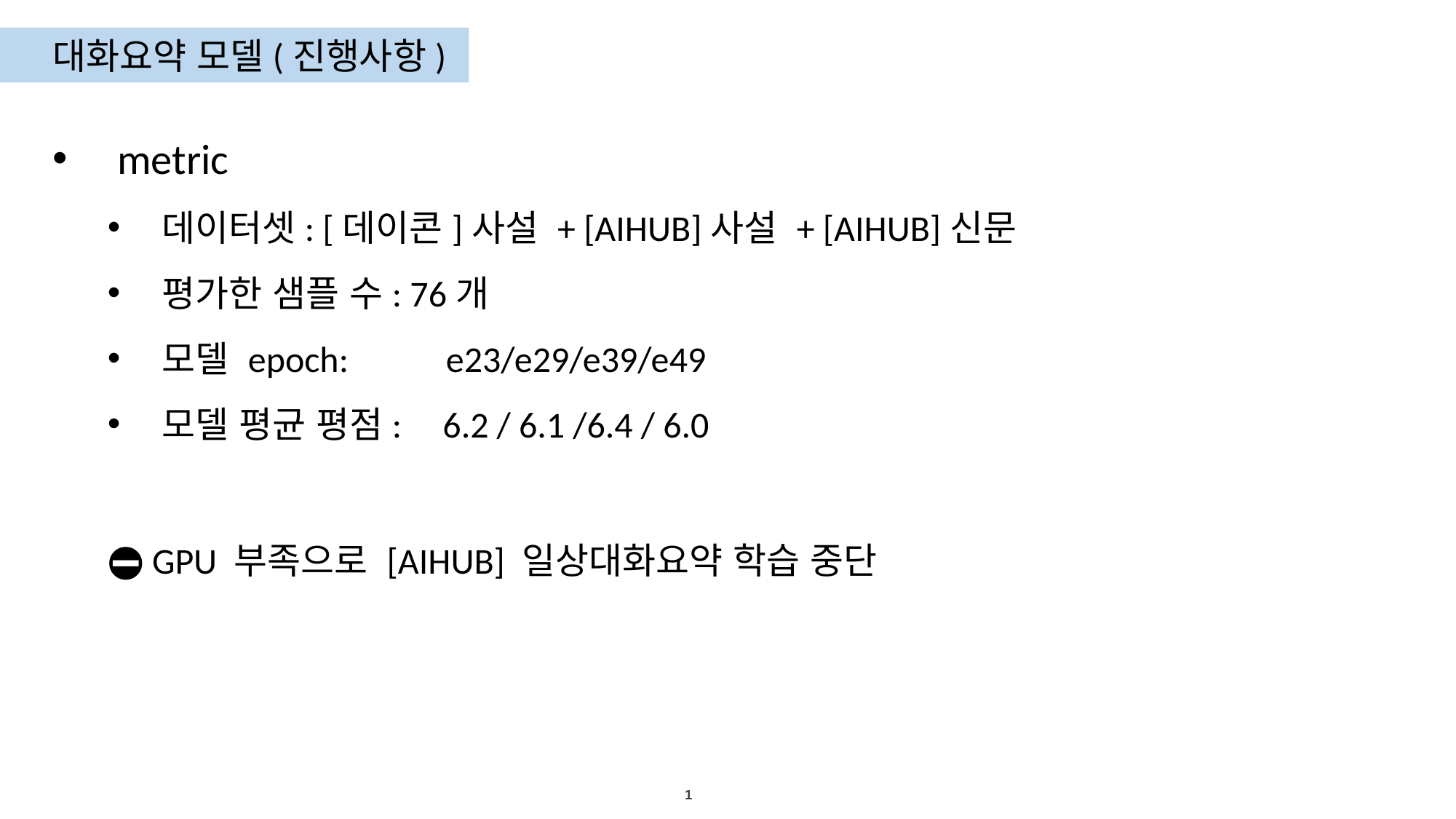

대화요약 모델(진행사항)
 metric
데이터셋: [데이콘]사설 + [AIHUB]사설 + [AIHUB]신문
평가한 샘플 수: 76개
모델 epoch: 	        e23/e29/e39/e49
모델 평균 평점:     6.2 / 6.1 /6.4 / 6.0

⛔️ GPU 부족으로 [AIHUB] 일상대화요약 학습 중단

1